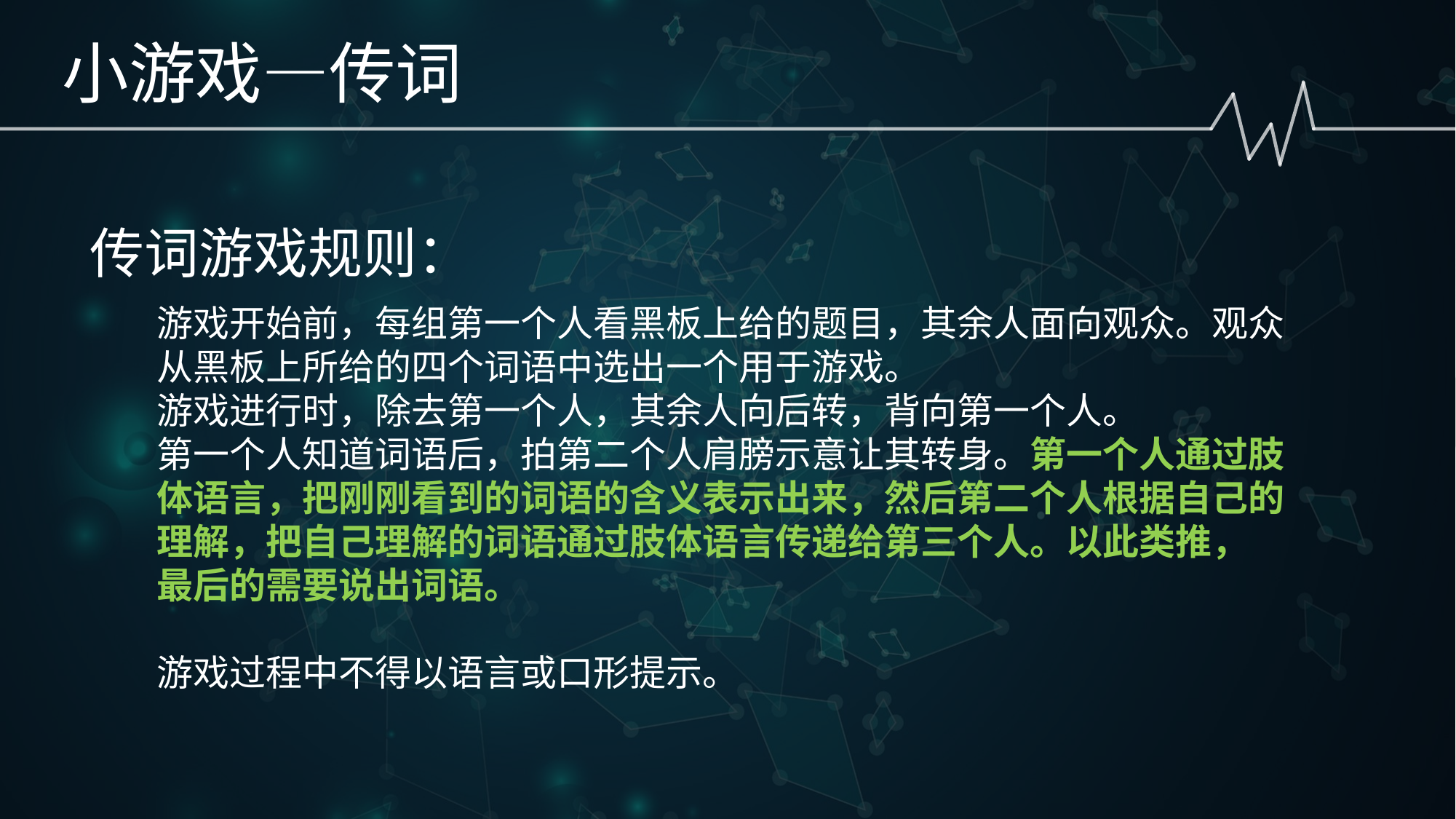

小游戏—传词
传词游戏规则：
游戏开始前，每组第一个人看黑板上给的题目，其余人面向观众。观众从黑板上所给的四个词语中选出一个用于游戏。
游戏进行时，除去第一个人，其余人向后转，背向第一个人。
第一个人知道词语后，拍第二个人肩膀示意让其转身。第一个人通过肢体语言，把刚刚看到的词语的含义表示出来，然后第二个人根据自己的理解，把自己理解的词语通过肢体语言传递给第三个人。以此类推，
最后的需要说出词语。

游戏过程中不得以语言或口形提示。